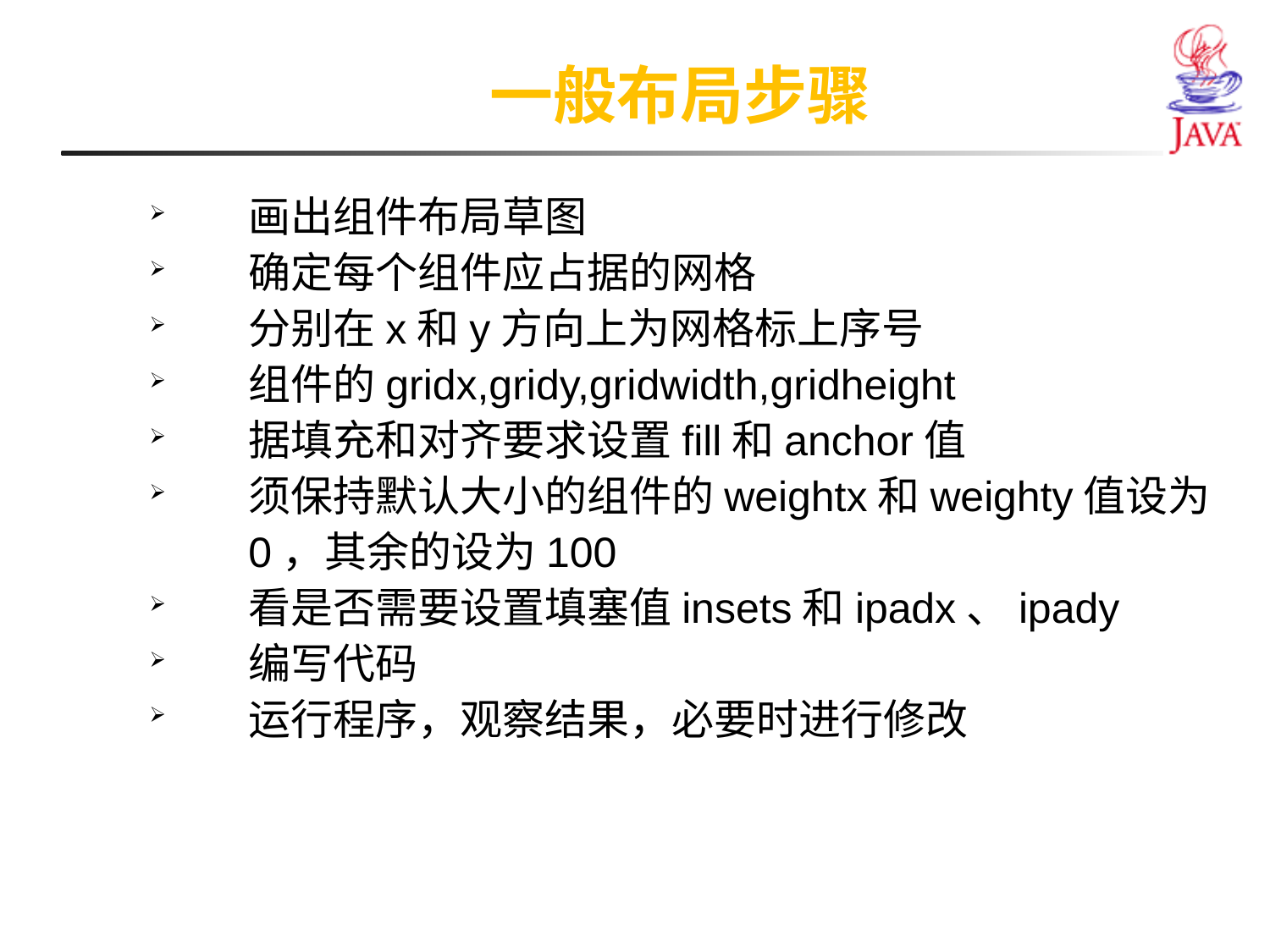

一般布局步骤
画出组件布局草图
确定每个组件应占据的网格
分别在x和y方向上为网格标上序号
组件的gridx,gridy,gridwidth,gridheight
据填充和对齐要求设置fill和anchor值
须保持默认大小的组件的weightx和weighty值设为0，其余的设为100
看是否需要设置填塞值insets和ipadx、ipady
编写代码
运行程序，观察结果，必要时进行修改